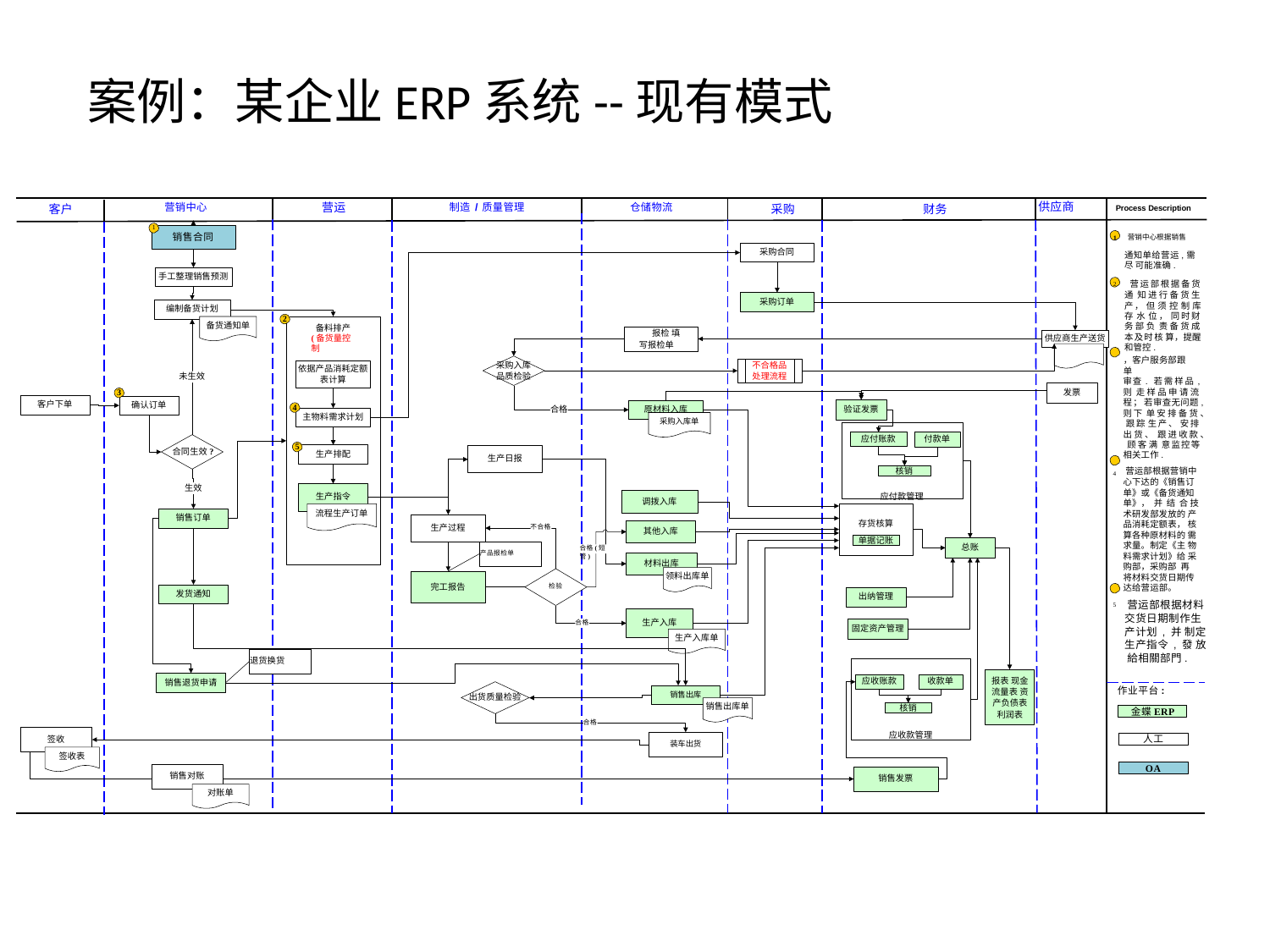

# 案例：某企业ERP系统--现有模式

供应商

采购
财务
客户
营销中心	营运	制造/质量管理	仓储物流
Process Description

1

1     营销中心根据销售
销售合同

采购合同

通知单给营运,需尽 可能准确.
2     营运部根据备货通 知进行备货生产， 但 须 控 制 库 存 水 位， 同时财务部负 责备货成本及时核 算，提醒和管控.

手工整理销售预测

采购订单

编制备货计划

2

备货通知单
备料排产
(备货量控制

报检 填写报检单

供应商生产送货

，客户服务部跟单

采购入库 品质检验

不合格品 处理流程

依据产品消耗定额 表计算

未生效

审查. 若需样品, 则 走样品申请流程； 若审查无问题,则下 单安排备货、 跟踪 生产、 安排出货、 跟进收款、 顾客满 意监控等相关工作.
4    营运部根据营销中 心下达的《销售订 单》或《备货通知 单》，  并  结  合 技术研发部发放的 产品消耗定额表， 核算各种原材料的 需求量。制定《主 物料需求计划》给 采购部，采购部 再 将材料交货日期传 达给营运部。
5     营运部根据材料 交货日期制作生 产计划 , 并 制定 生产指令 , 發 放 給相關部門.

发票
3

客户下单
确认订单

4

合格
原材料入库
验证发票

主物料需求计划

采购入库单

应付账款
付款单

5

合同生效?

生产排配

生产日报

核销

生效

应付款管理
生产指令
调拨入库

流程生产订单

销售订单

存货核算

生产过程
不合格

其他入库

单据记账

总账
合格(短管)

产品报检单

材料出库

领料出库单

完工报告
检验

发货通知
出纳管理

生产入库
合格

固定资产管理

生产入库单

退货换货

报表 现金流量表 资产负债表 利润表

应收账款
收款单
销售退货申请

作业平台:

销售出库
出货质量检验

销售出库单
核销
金蝶ERP

合格

应收款管理

人工
签收
签收表

装车出货

OA

销售对账
销售发票

对账单

8